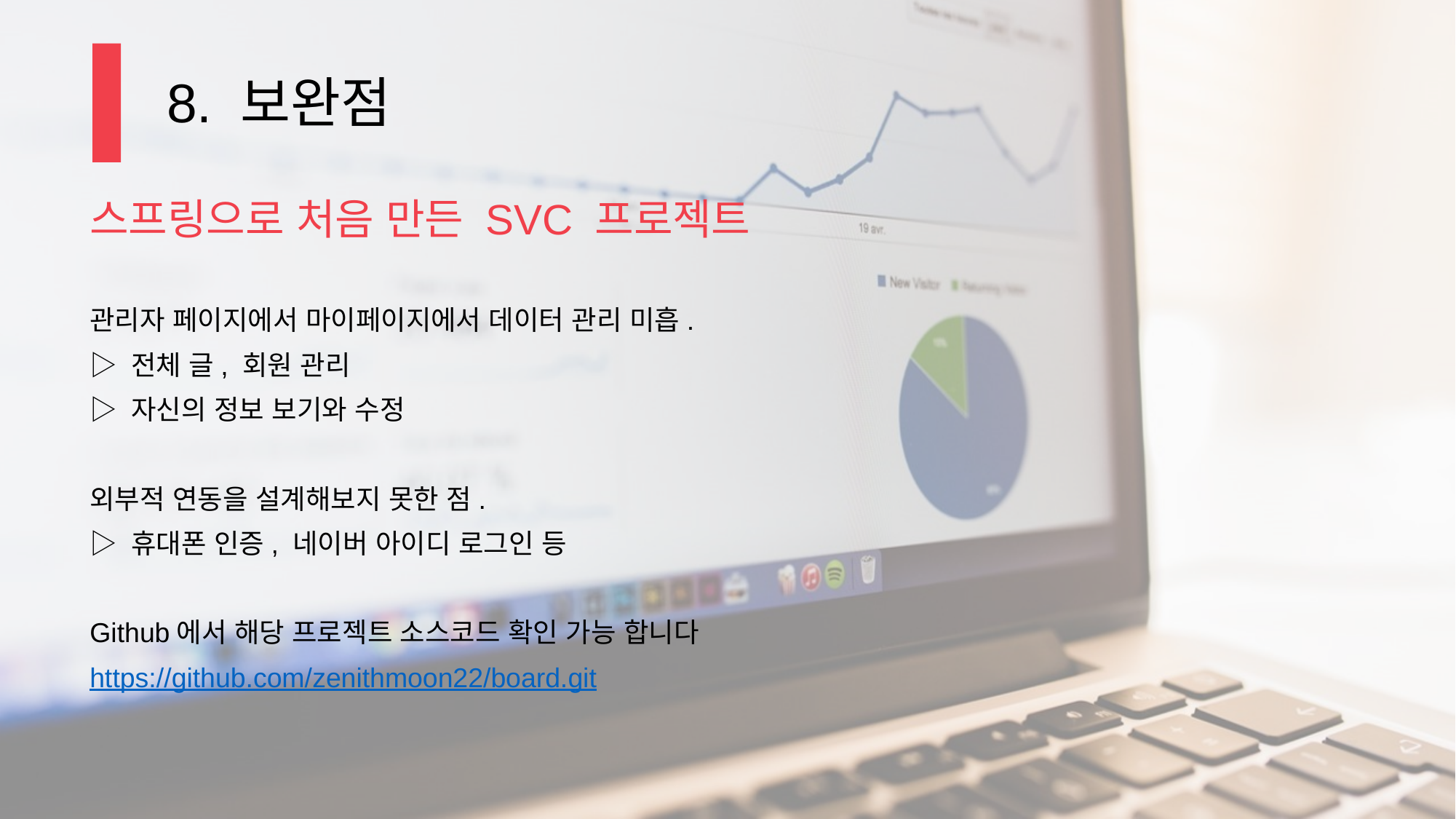

# 8. 보완점
스프링으로 처음 만든 SVC 프로젝트

관리자 페이지에서 마이페이지에서 데이터 관리 미흡.
▷ 전체 글, 회원 관리
▷ 자신의 정보 보기와 수정

외부적 연동을 설계해보지 못한 점.
▷ 휴대폰 인증, 네이버 아이디 로그인 등

Github에서 해당 프로젝트 소스코드 확인 가능 합니다
https://github.com/zenithmoon22/board.git